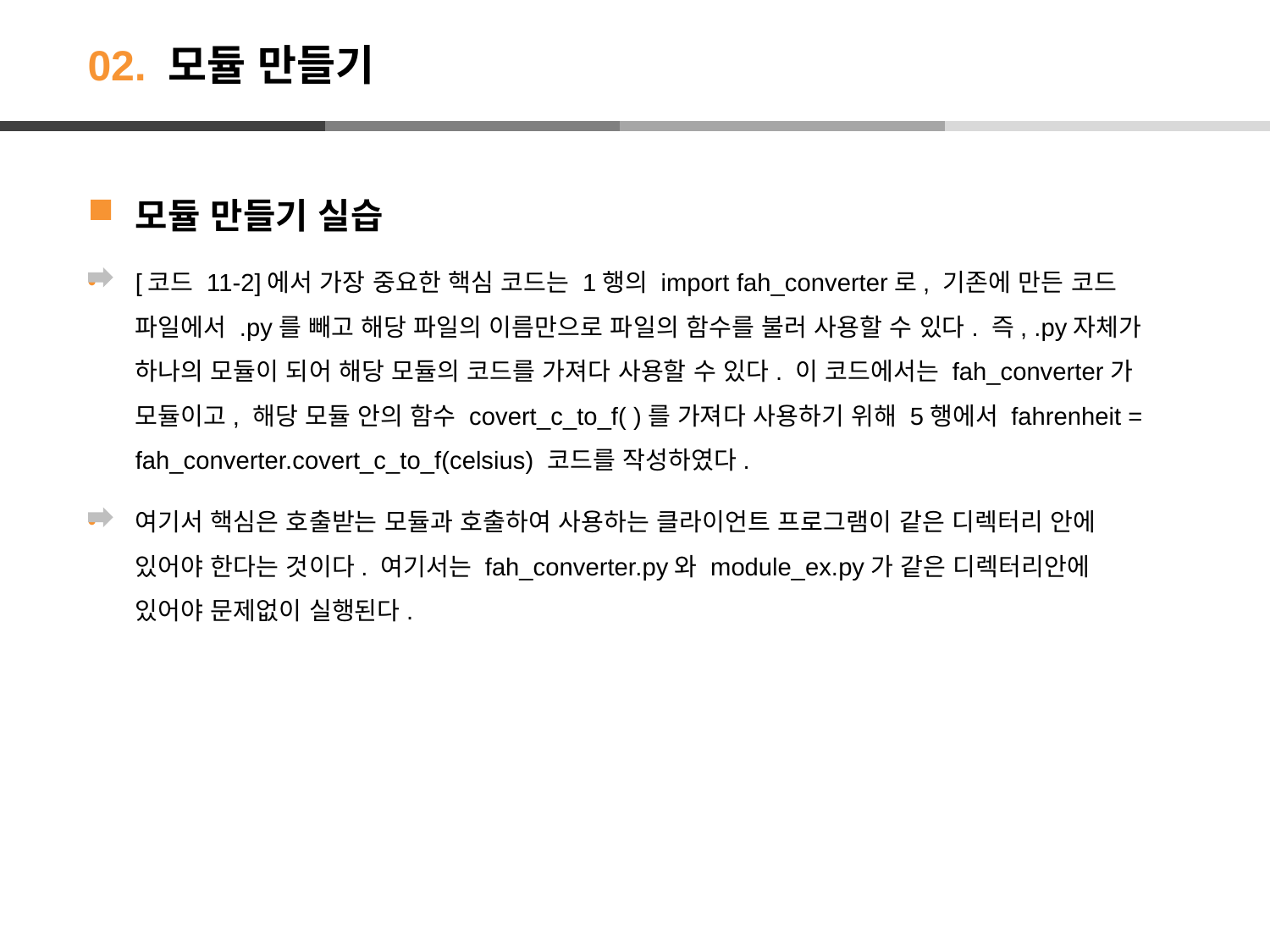

# 02. 모듈 만들기
모듈 만들기 실습
[코드 11-2]에서 가장 중요한 핵심 코드는 1행의 import fah_converter로, 기존에 만든 코드 파일에서 .py를 빼고 해당 파일의 이름만으로 파일의 함수를 불러 사용할 수 있다. 즉, .py자체가 하나의 모듈이 되어 해당 모듈의 코드를 가져다 사용할 수 있다. 이 코드에서는 fah_converter가 모듈이고, 해당 모듈 안의 함수 covert_c_to_f( )를 가져다 사용하기 위해 5행에서 fahrenheit = fah_converter.covert_c_to_f(celsius) 코드를 작성하였다.
여기서 핵심은 호출받는 모듈과 호출하여 사용하는 클라이언트 프로그램이 같은 디렉터리 안에 있어야 한다는 것이다. 여기서는 fah_converter.py와 module_ex.py가 같은 디렉터리안에 있어야 문제없이 실행된다.